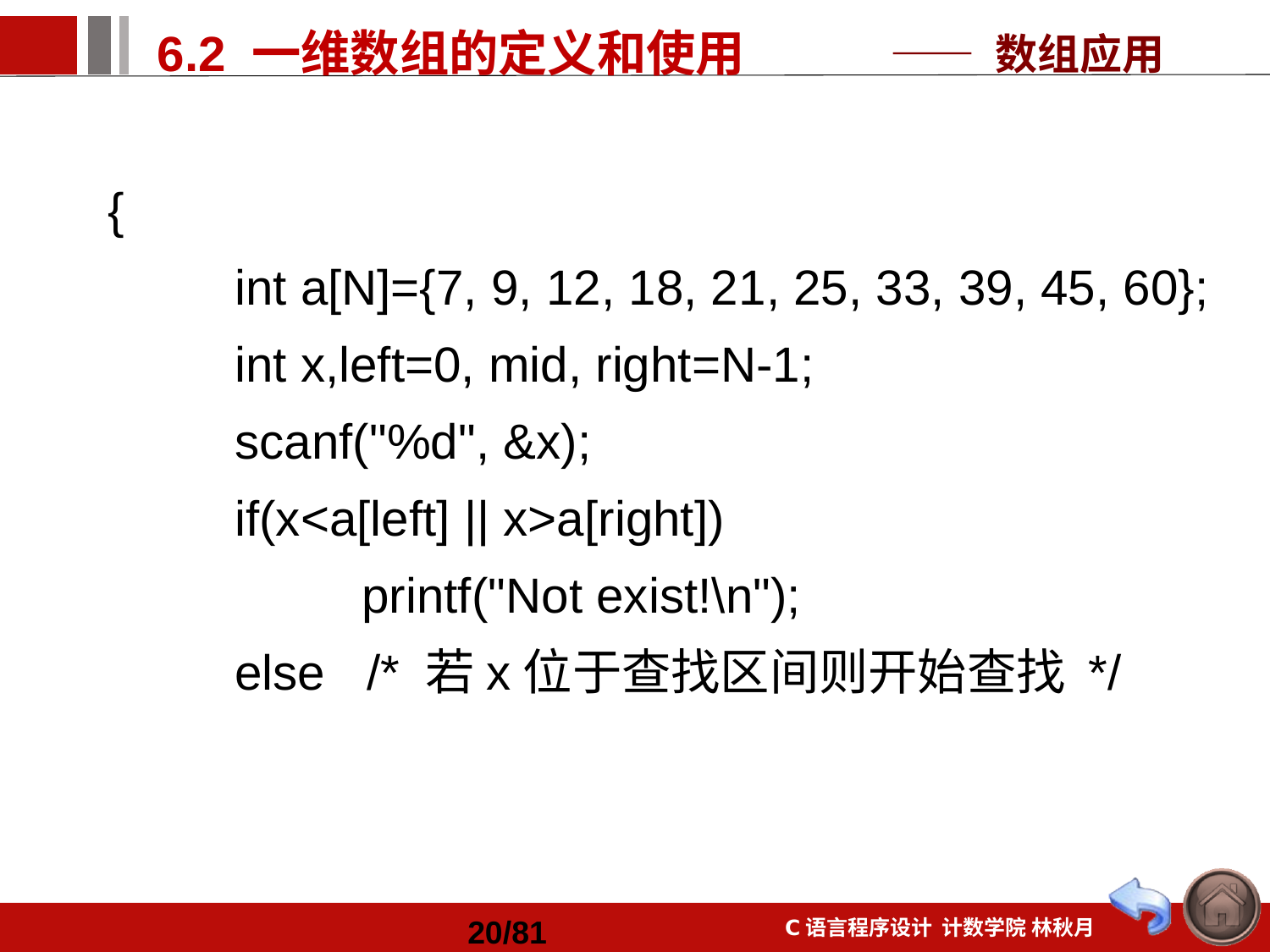

—— 数组应用
{
	int a[N]={7, 9, 12, 18, 21, 25, 33, 39, 45, 60};
	int x,left=0, mid, right=N-1;
	scanf("%d", &x);
	if(x<a[left] || x>a[right])
	 	printf("Not exist!\n");
	else   /* 若x位于查找区间则开始查找 */